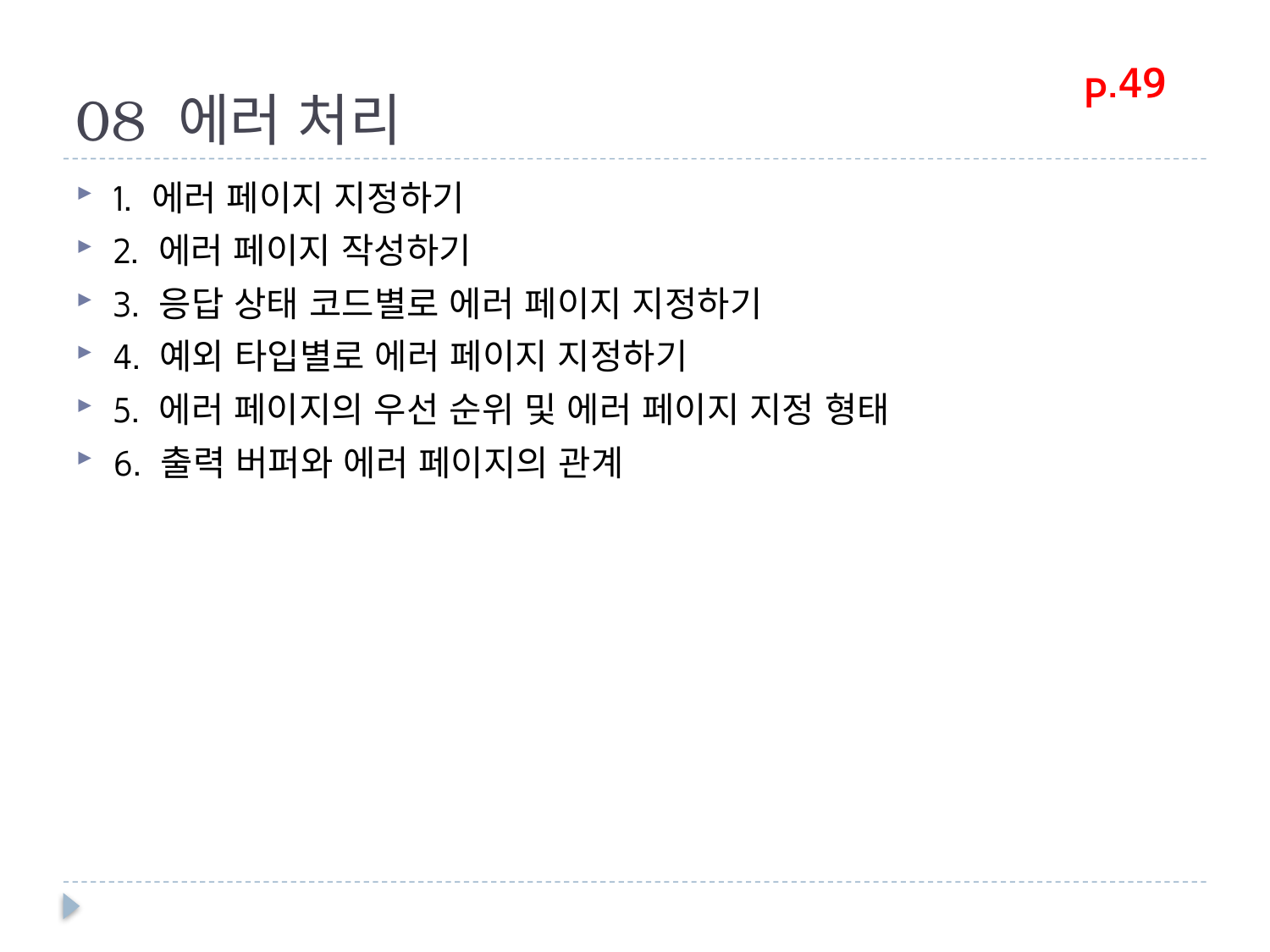

# 08 에러 처리
p.49
1. 에러 페이지 지정하기
2. 에러 페이지 작성하기
3. 응답 상태 코드별로 에러 페이지 지정하기
4. 예외 타입별로 에러 페이지 지정하기
5. 에러 페이지의 우선 순위 및 에러 페이지 지정 형태
6. 출력 버퍼와 에러 페이지의 관계